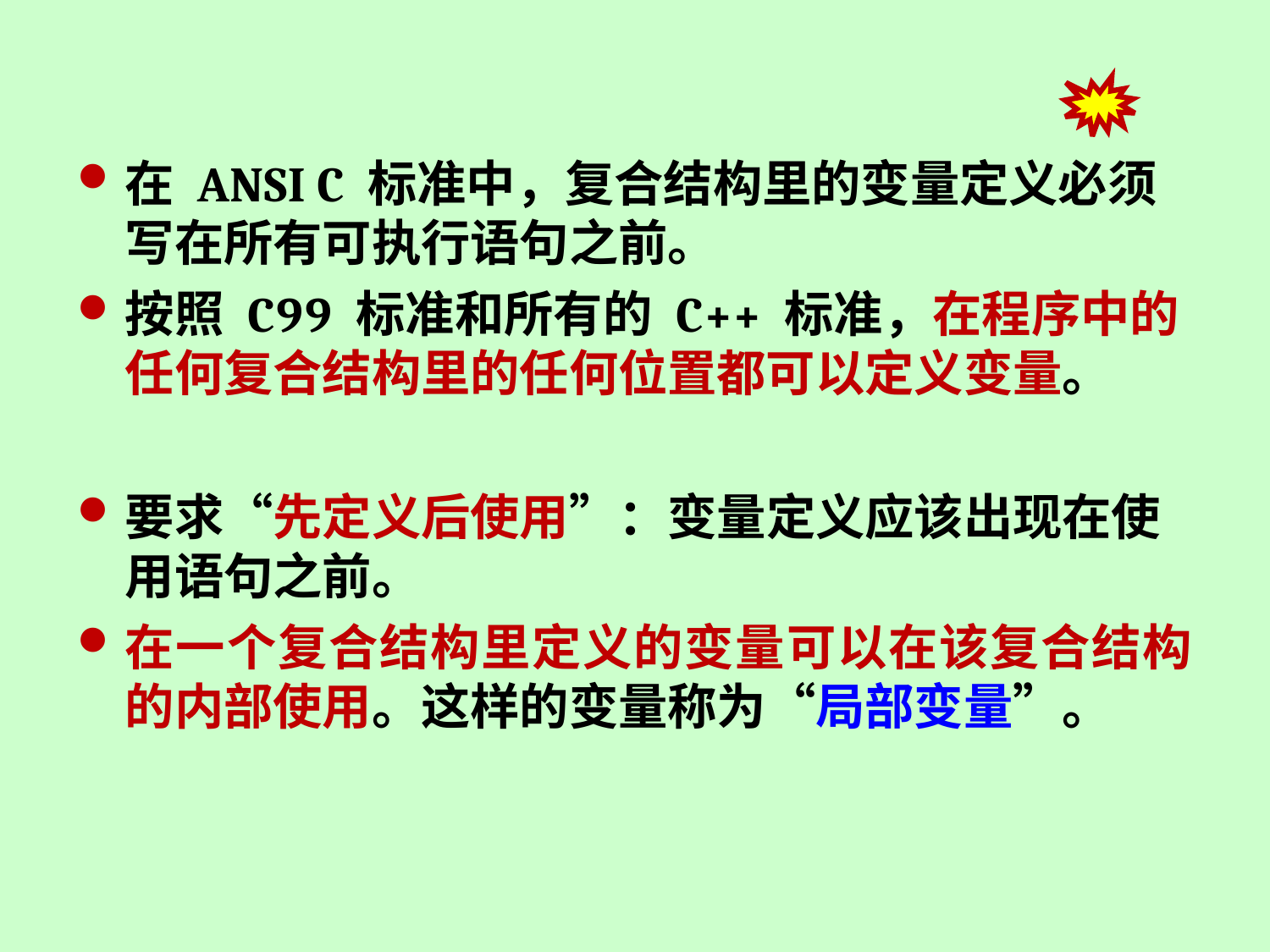

在 ANSI C 标准中，复合结构里的变量定义必须写在所有可执行语句之前。
按照 C99 标准和所有的 C++ 标准，在程序中的任何复合结构里的任何位置都可以定义变量。

要求“先定义后使用”：变量定义应该出现在使用语句之前。
在一个复合结构里定义的变量可以在该复合结构的内部使用。这样的变量称为“局部变量”。
12